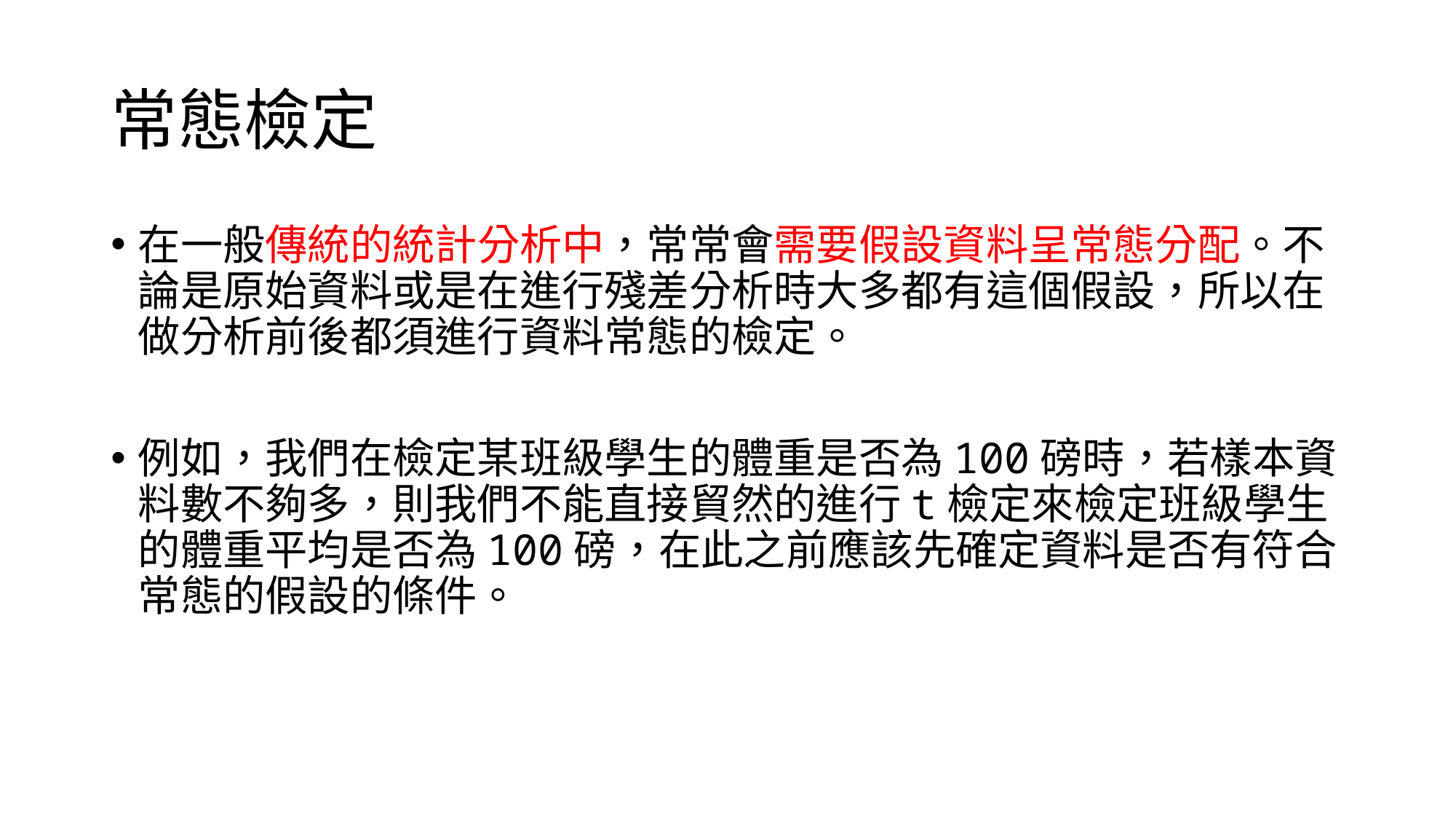

# 常態檢定
在一般傳統的統計分析中，常常會需要假設資料呈常態分配。不論是原始資料或是在進行殘差分析時大多都有這個假設，所以在做分析前後都須進行資料常態的檢定。

例如，我們在檢定某班級學生的體重是否為100磅時，若樣本資料數不夠多，則我們不能直接貿然的進行t檢定來檢定班級學生的體重平均是否為100磅，在此之前應該先確定資料是否有符合常態的假設的條件。